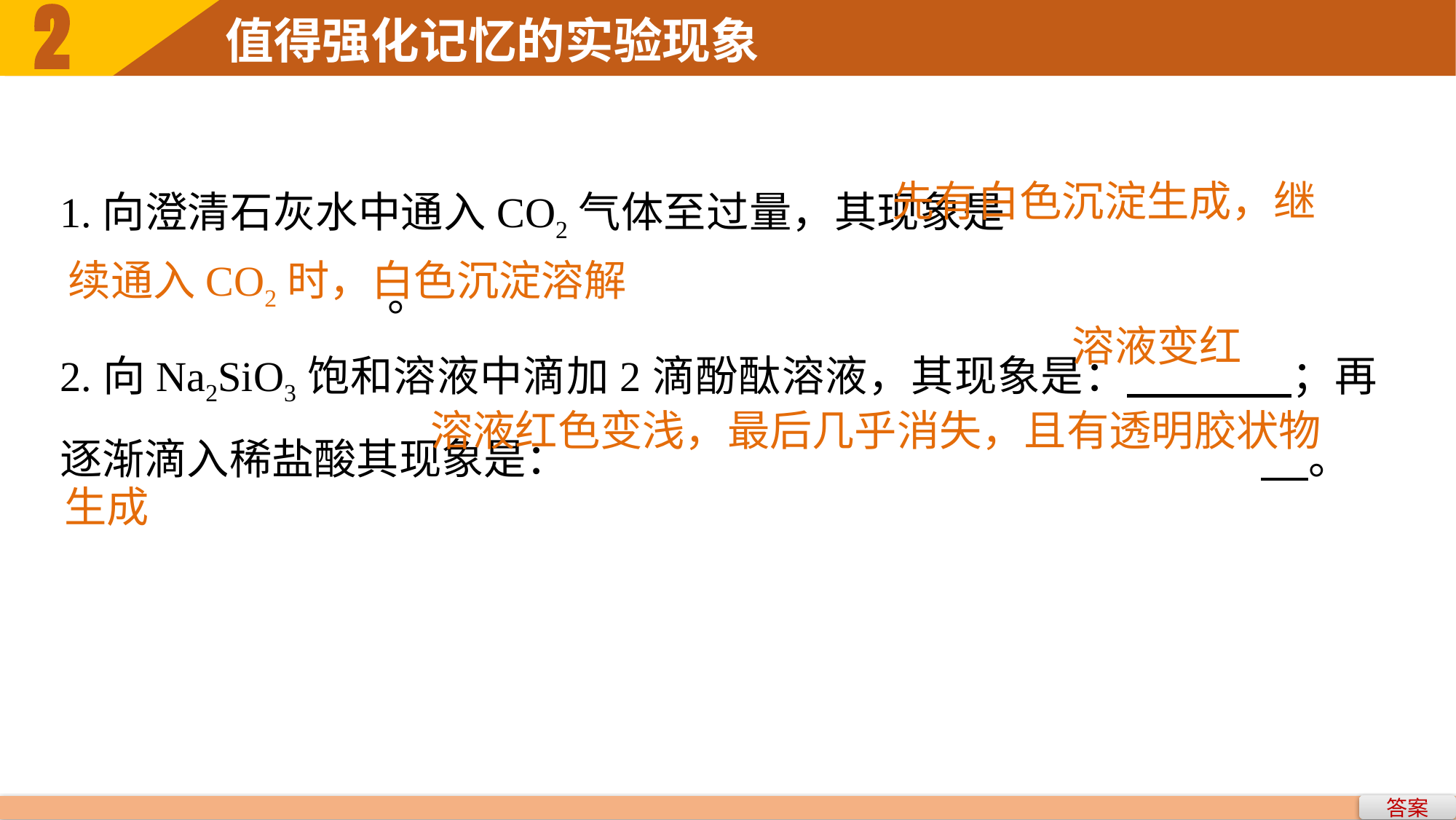

先有白色沉淀生成，继续通入CO2时，白色沉淀溶解
1.向澄清石灰水中通入CO2气体至过量，其现象是							。
2.向Na2SiO3饱和溶液中滴加2滴酚酞溶液，其现象是：                ；再逐渐滴入稀盐酸其现象是：							     。
溶液变红
 			   溶液红色变浅，最后几乎消失，且有透明胶状物生成
答案